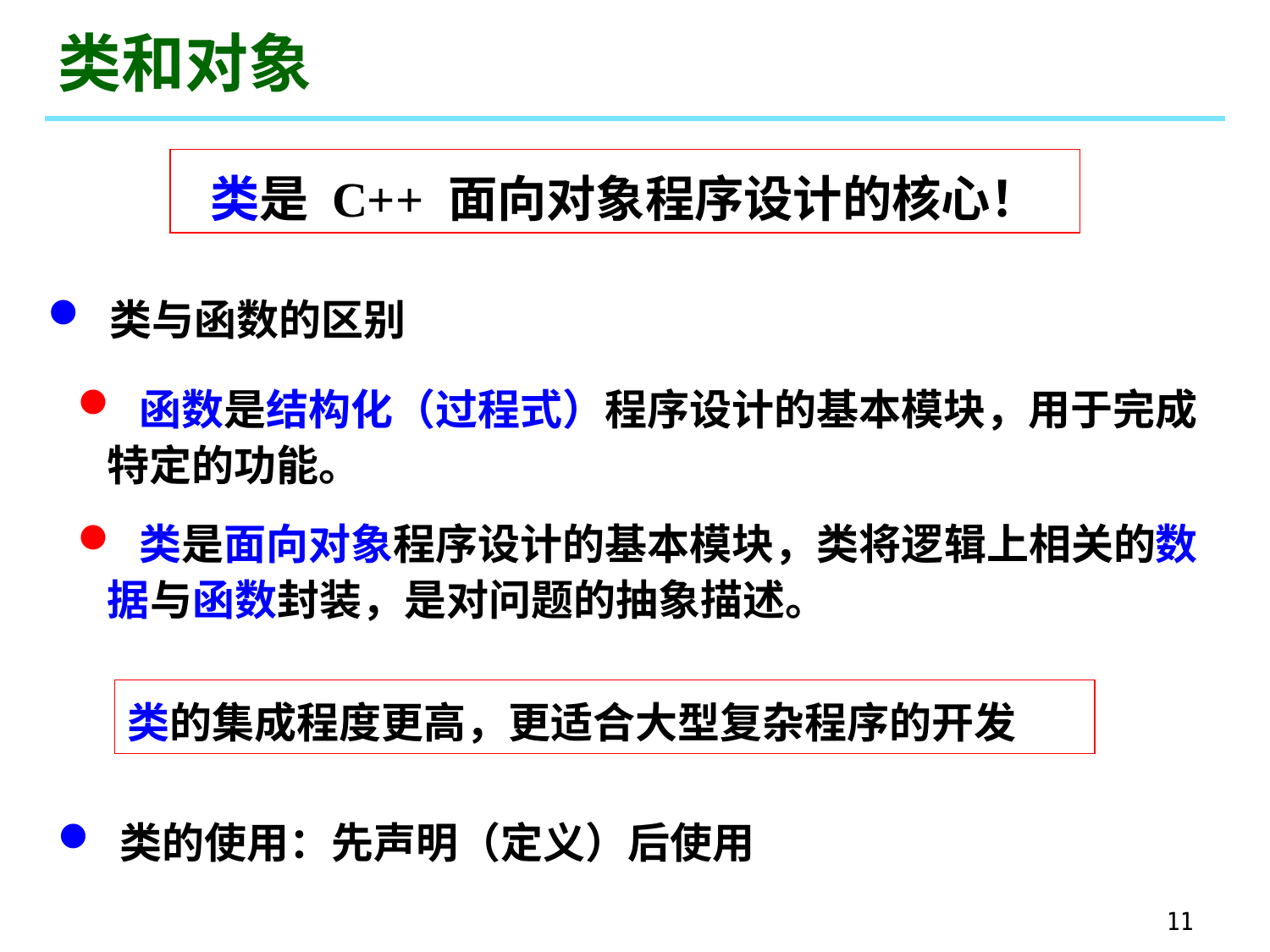

# 类和对象
类是 C++ 面向对象程序设计的核心！
 类与函数的区别
 函数是结构化（过程式）程序设计的基本模块，用于完成特定的功能。
 类是面向对象程序设计的基本模块，类将逻辑上相关的数据与函数封装，是对问题的抽象描述。
类的集成程度更高，更适合大型复杂程序的开发
 类的使用：先声明（定义）后使用
11